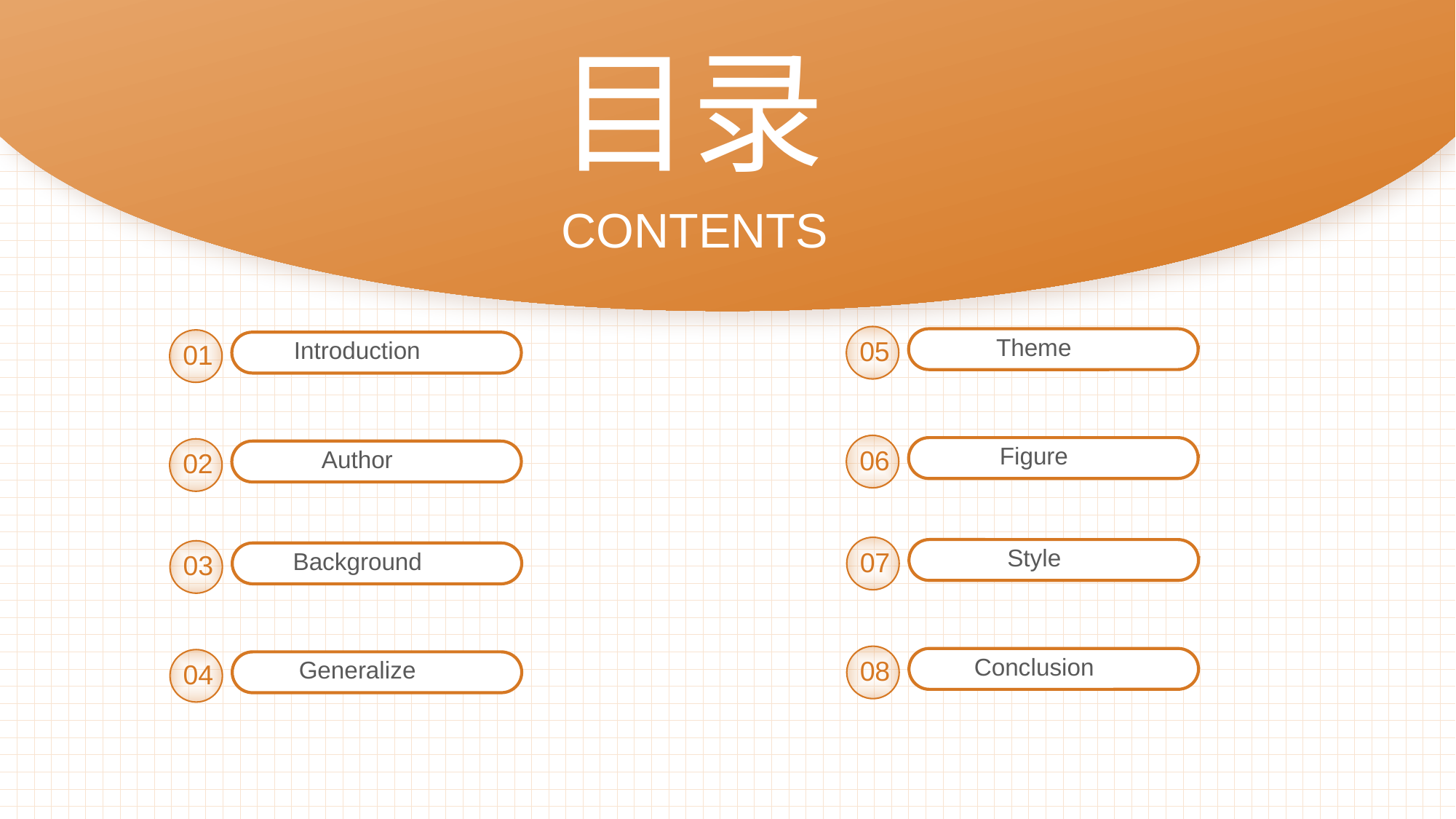

目录
CONTENTS

Theme
05

Introduction
01

Figure
06

Author
02

Style

07

Background

03

Conclusion
08

Generalize
04